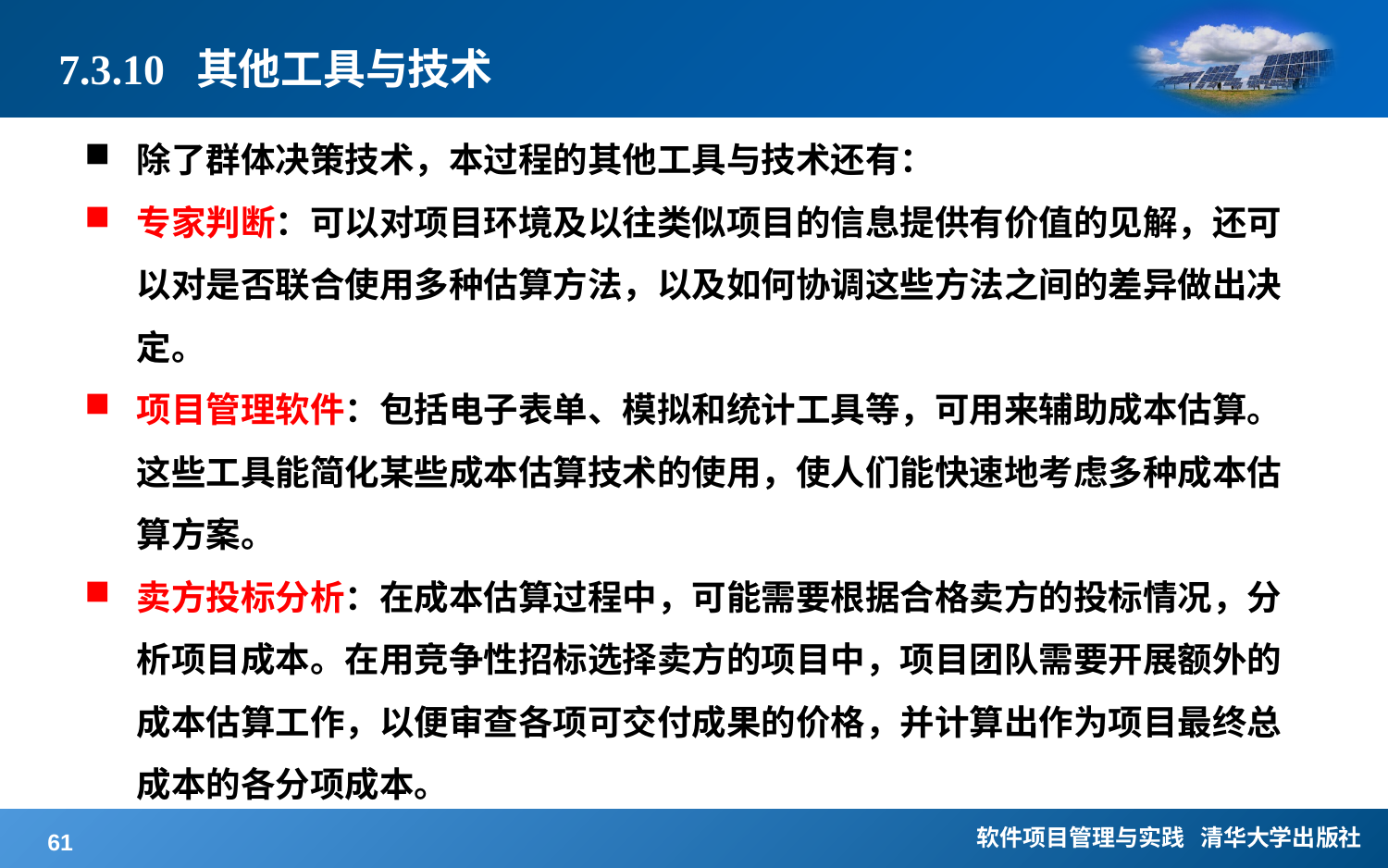

# 7.3.10  其他工具与技术
除了群体决策技术，本过程的其他工具与技术还有：
专家判断：可以对项目环境及以往类似项目的信息提供有价值的见解，还可以对是否联合使用多种估算方法，以及如何协调这些方法之间的差异做出决定。
项目管理软件：包括电子表单、模拟和统计工具等，可用来辅助成本估算。这些工具能简化某些成本估算技术的使用，使人们能快速地考虑多种成本估算方案。
卖方投标分析：在成本估算过程中，可能需要根据合格卖方的投标情况，分析项目成本。在用竞争性招标选择卖方的项目中，项目团队需要开展额外的成本估算工作，以便审查各项可交付成果的价格，并计算出作为项目最终总成本的各分项成本。